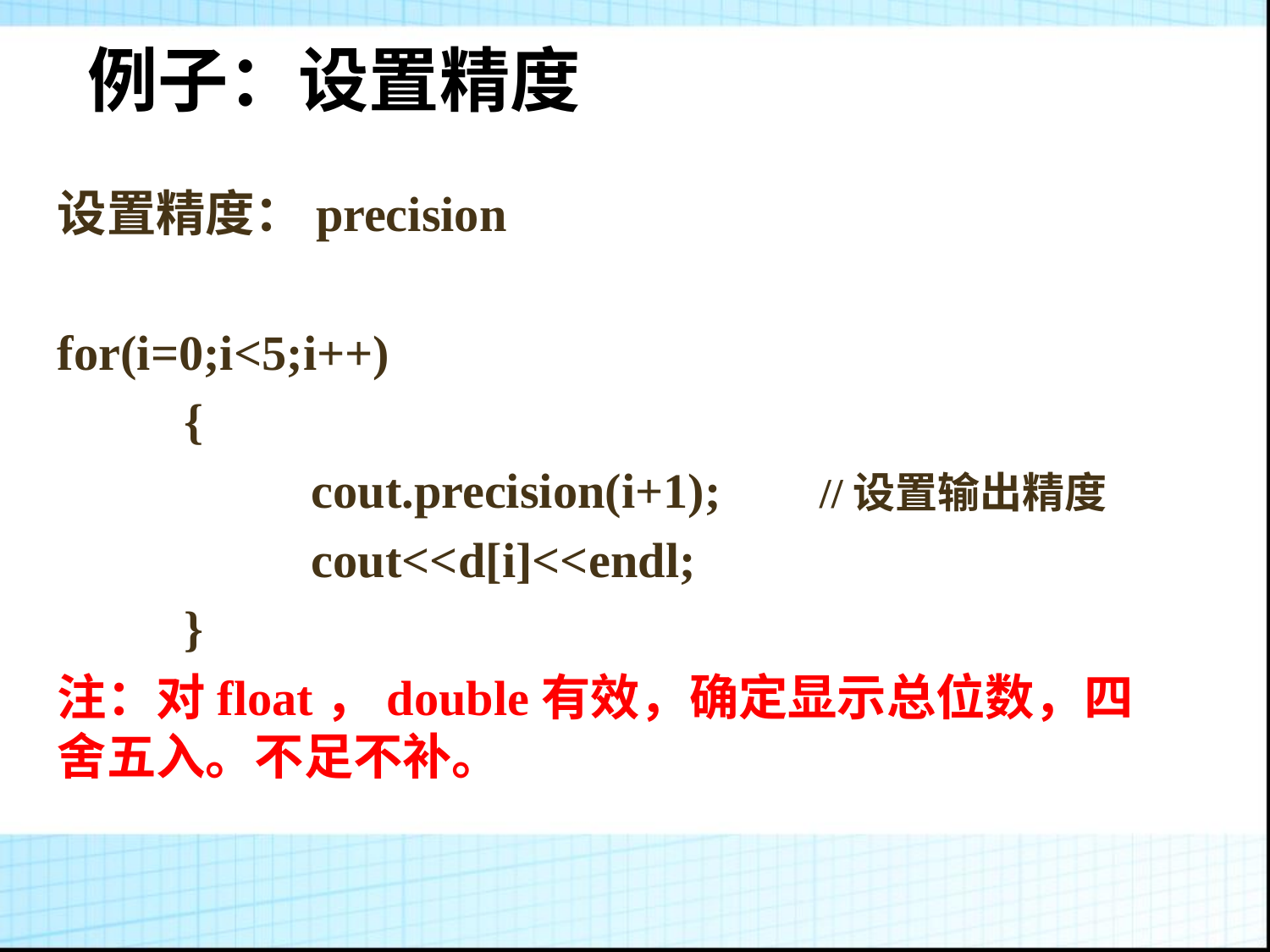

例子：设置精度
设置精度：precision

for(i=0;i<5;i++)
	{
		cout.precision(i+1);	//设置输出精度
		cout<<d[i]<<endl;
	}
注：对float，double有效，确定显示总位数，四舍五入。不足不补。